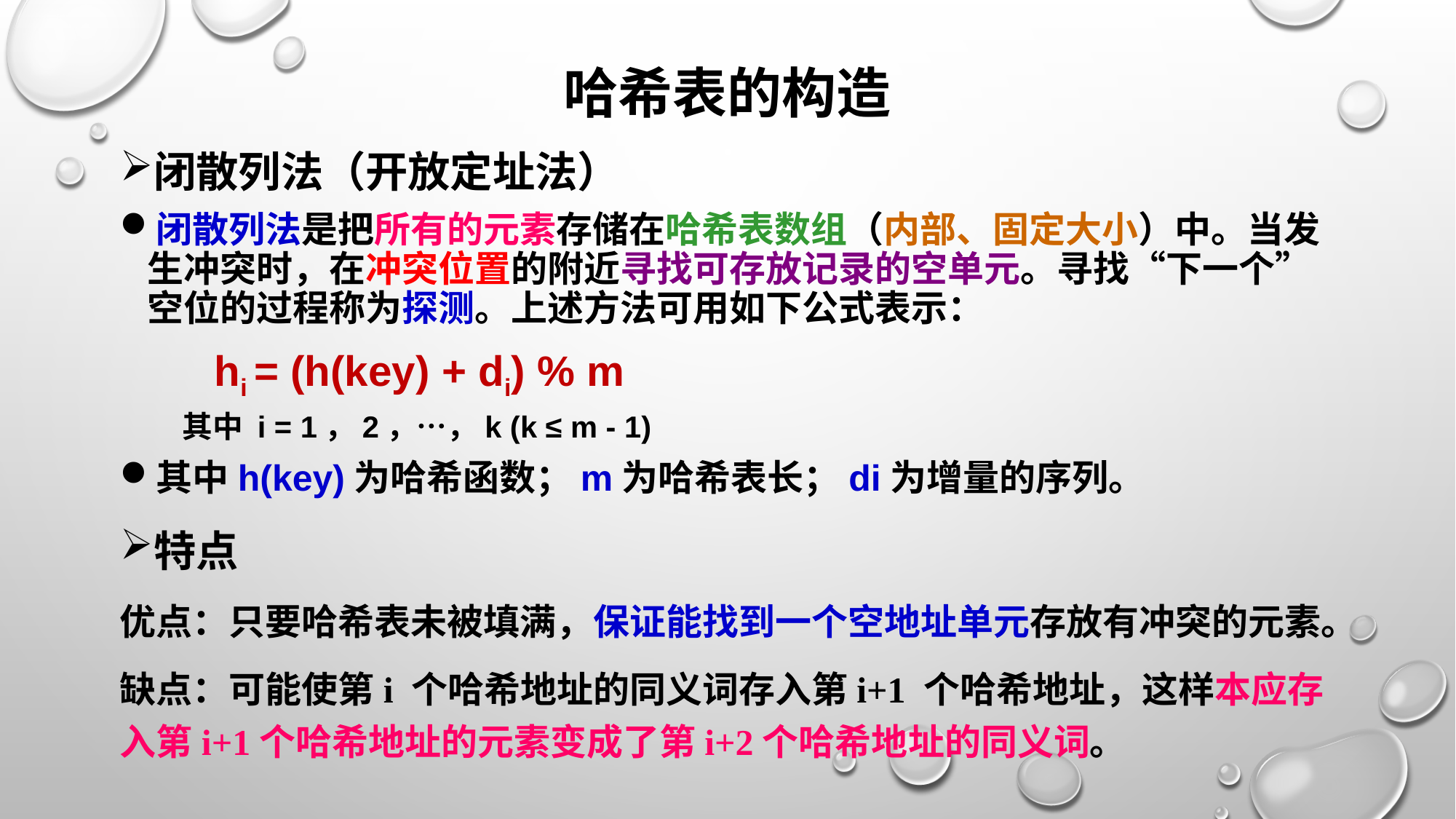

# 哈希表的构造
闭散列法（开放定址法）
闭散列法是把所有的元素存储在哈希表数组（内部、固定大小）中。当发生冲突时，在冲突位置的附近寻找可存放记录的空单元。寻找“下一个”空位的过程称为探测。上述方法可用如下公式表示：
        hi = (h(key) + di) % m
        其中 i = 1，2，…，k (k ≤ m - 1)
其中h(key)为哈希函数；m为哈希表长；di为增量的序列。
特点
优点：只要哈希表未被填满，保证能找到一个空地址单元存放有冲突的元素。
缺点：可能使第i 个哈希地址的同义词存入第i+1 个哈希地址，这样本应存入第i+1个哈希地址的元素变成了第i+2个哈希地址的同义词。